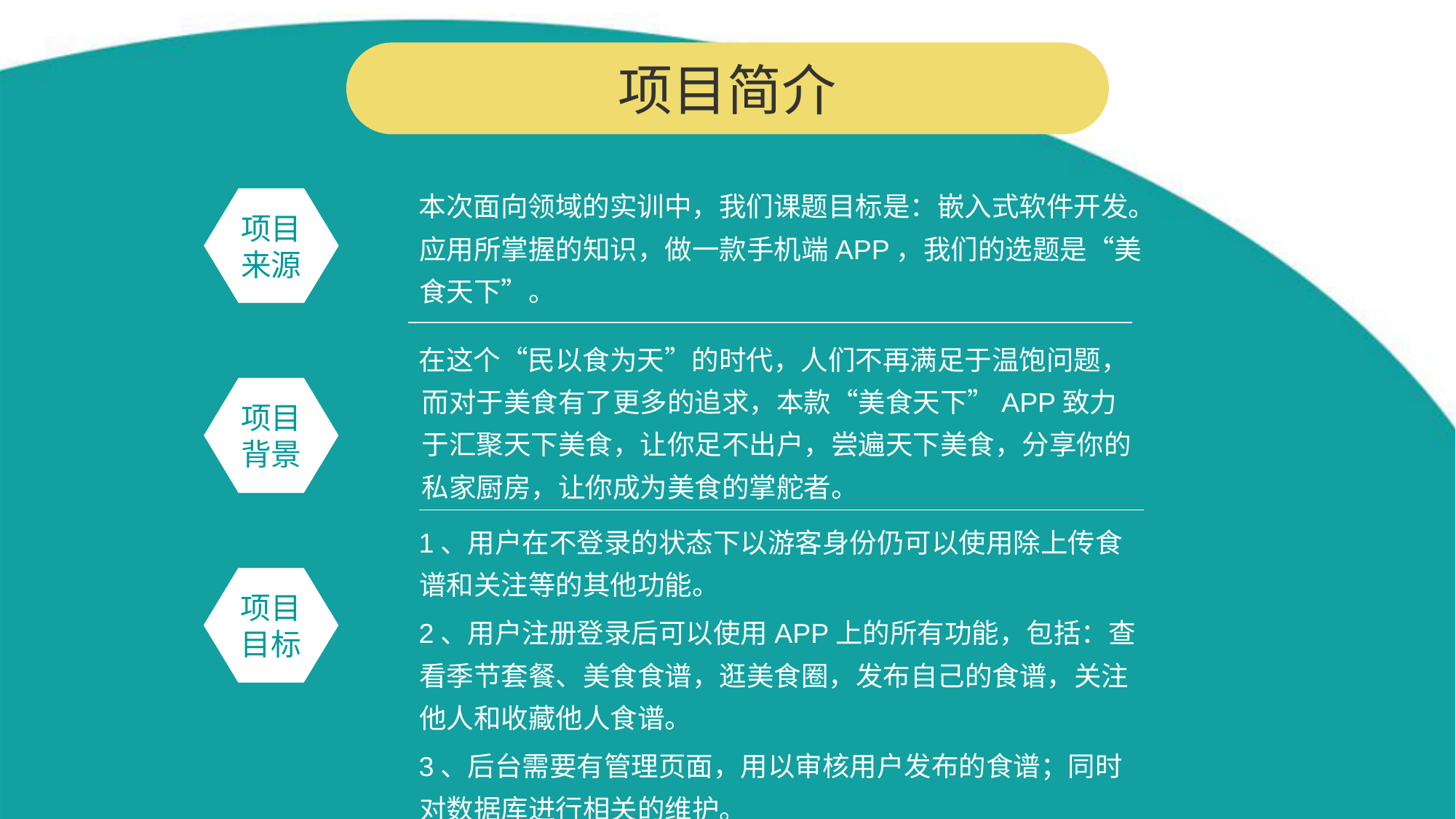

项目简介

本次面向领域的实训中，我们课题目标是：嵌入式软件开发。应用所掌握的知识，做一款手机端APP，我们的选题是“美食天下”。
项目来源
在这个“民以食为天”的时代，人们不再满足于温饱问题，而对于美食有了更多的追求，本款“美食天下”APP致力于汇聚天下美食，让你足不出户，尝遍天下美食，分享你的私家厨房，让你成为美食的掌舵者。
项目背景
1、用户在不登录的状态下以游客身份仍可以使用除上传食谱和关注等的其他功能。
2、用户注册登录后可以使用APP上的所有功能，包括：查看季节套餐、美食食谱，逛美食圈，发布自己的食谱，关注他人和收藏他人食谱。
3、后台需要有管理页面，用以审核用户发布的食谱；同时对数据库进行相关的维护。
项目目标